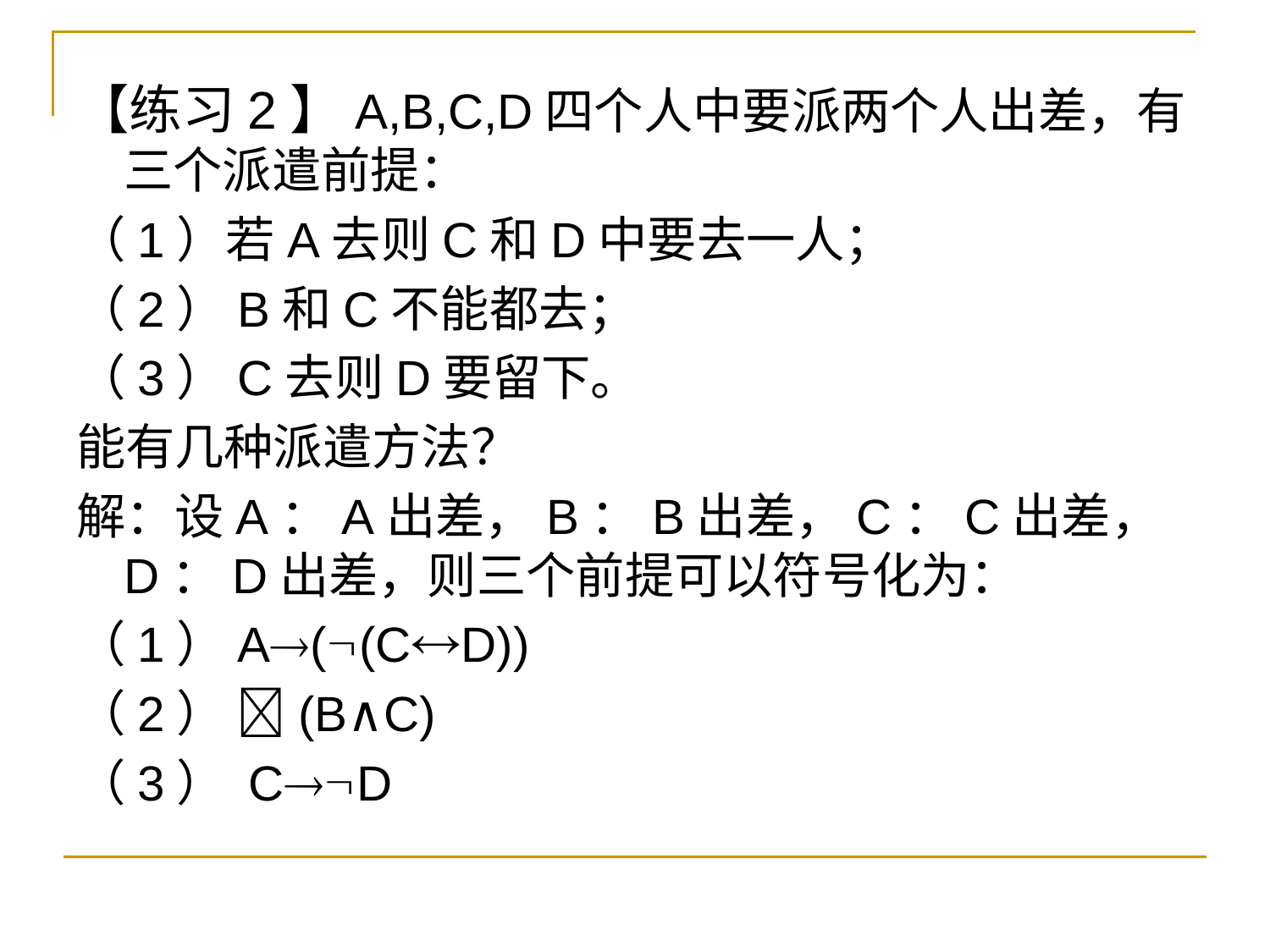

【练习2】A,B,C,D四个人中要派两个人出差，有三个派遣前提：
（1）若A去则C和D中要去一人；
（2）B和C不能都去；
（3）C去则D要留下。
能有几种派遣方法？
解：设A：A出差，B：B出差，C：C出差，D：D出差，则三个前提可以符号化为：
（1）A→(¬(C↔D))
（2） ¬(B∧C)
（3） C→¬D